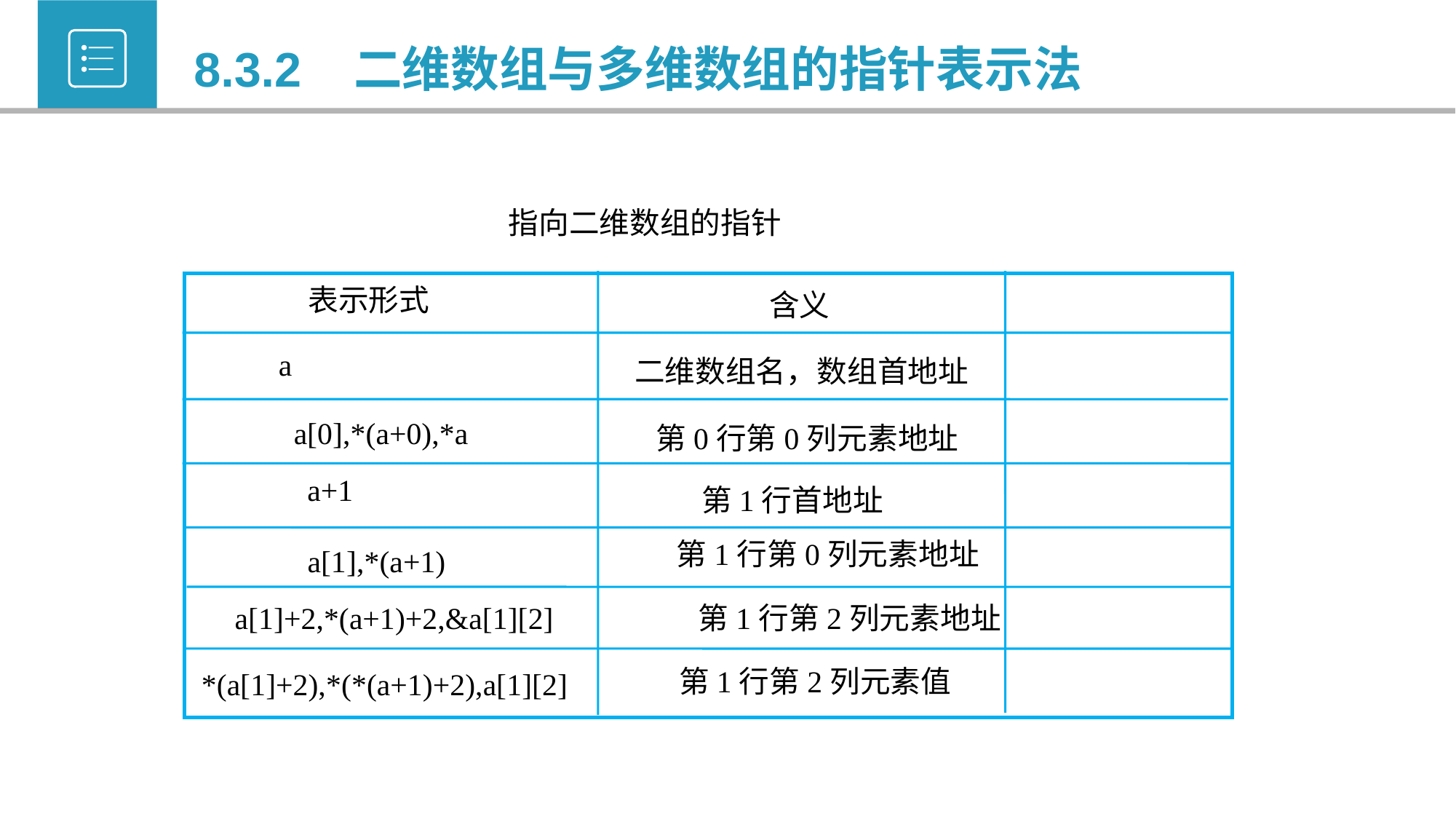

8.3.2   二维数组与多维数组的指针表示法
指向二维数组的指针

表示形式
含义

a
二维数组名，数组首地址

a[0],*(a+0),*a
第0行第0列元素地址

a+1
第1行首地址

第1行第0列元素地址
a[1],*(a+1)

a[1]+2,*(a+1)+2,&a[1][2]
第1行第2列元素地址

第1行第2列元素值
*(a[1]+2),*(*(a+1)+2),a[1][2]